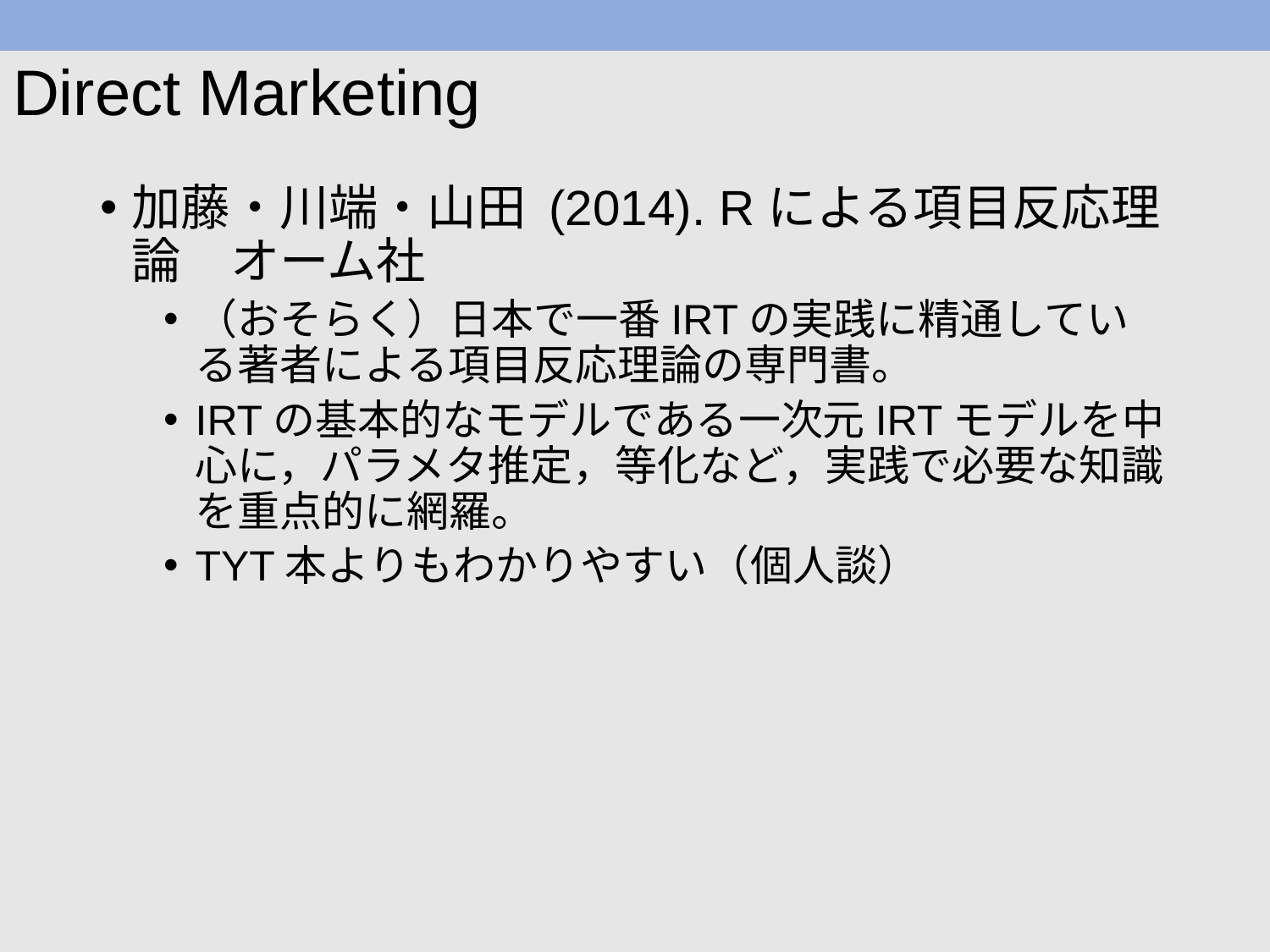

# Direct Marketing
加藤・川端・山田 (2014). Rによる項目反応理論　オーム社
（おそらく）日本で一番IRTの実践に精通している著者による項目反応理論の専門書。
IRTの基本的なモデルである一次元IRTモデルを中心に，パラメタ推定，等化など，実践で必要な知識を重点的に網羅。
TYT本よりもわかりやすい（個人談）